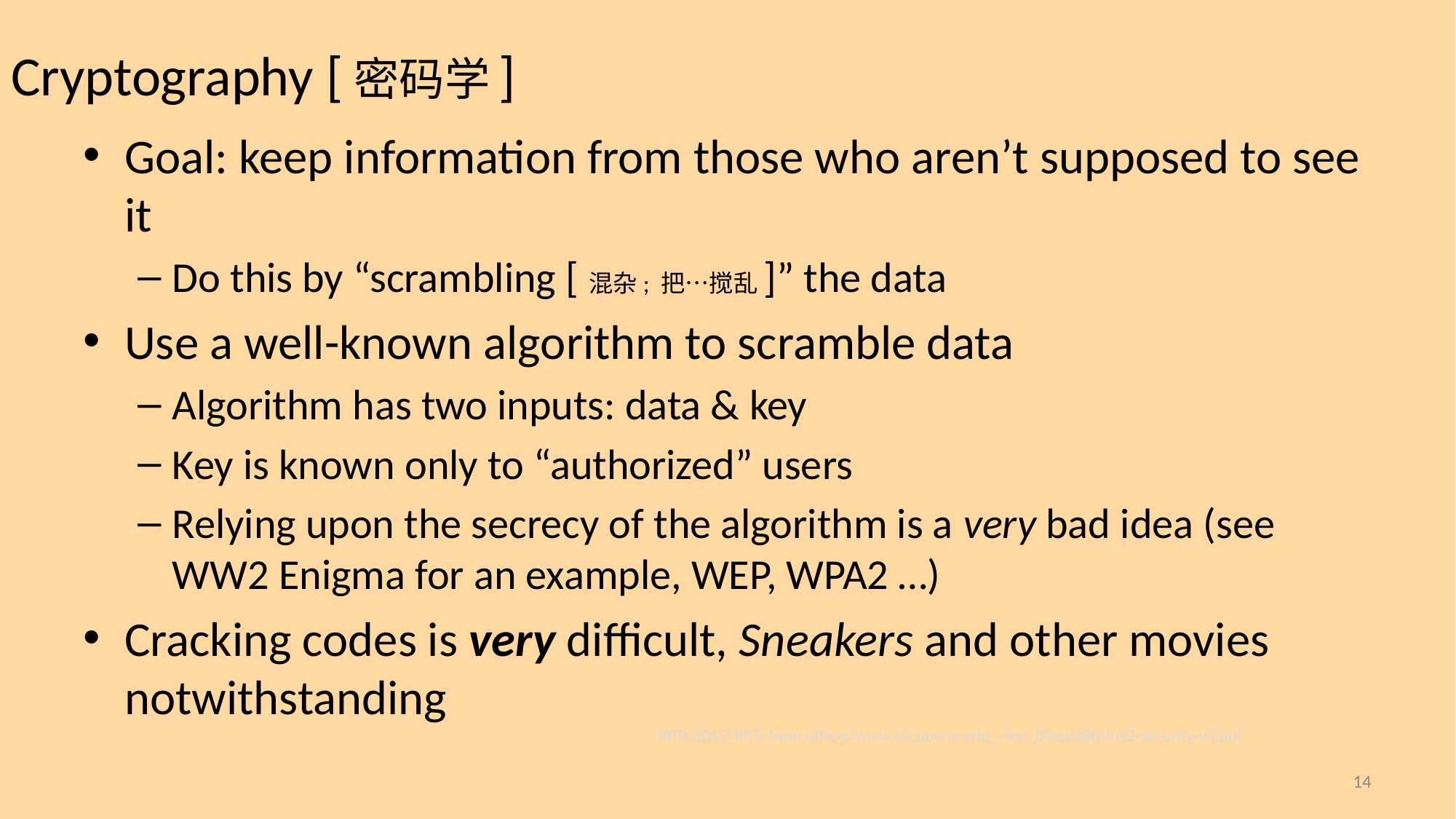

# Cryptography [密码学]
Goal: keep information from those who aren’t supposed to see it
Do this by “scrambling [混杂; 把…搅乱]” the data
Use a well-known algorithm to scramble data
Algorithm has two inputs: data & key
Key is known only to “authorized” users
Relying upon the secrecy of the algorithm is a very bad idea (see WW2 Enigma for an example, WEP, WPA2 …)
Cracking codes is very difficult, Sneakers and other movies notwithstanding
PPTs.2012\PPTs from others\www.cis.upenn.edu_~lee_03cse380\ln22-security-v3.ppt
14